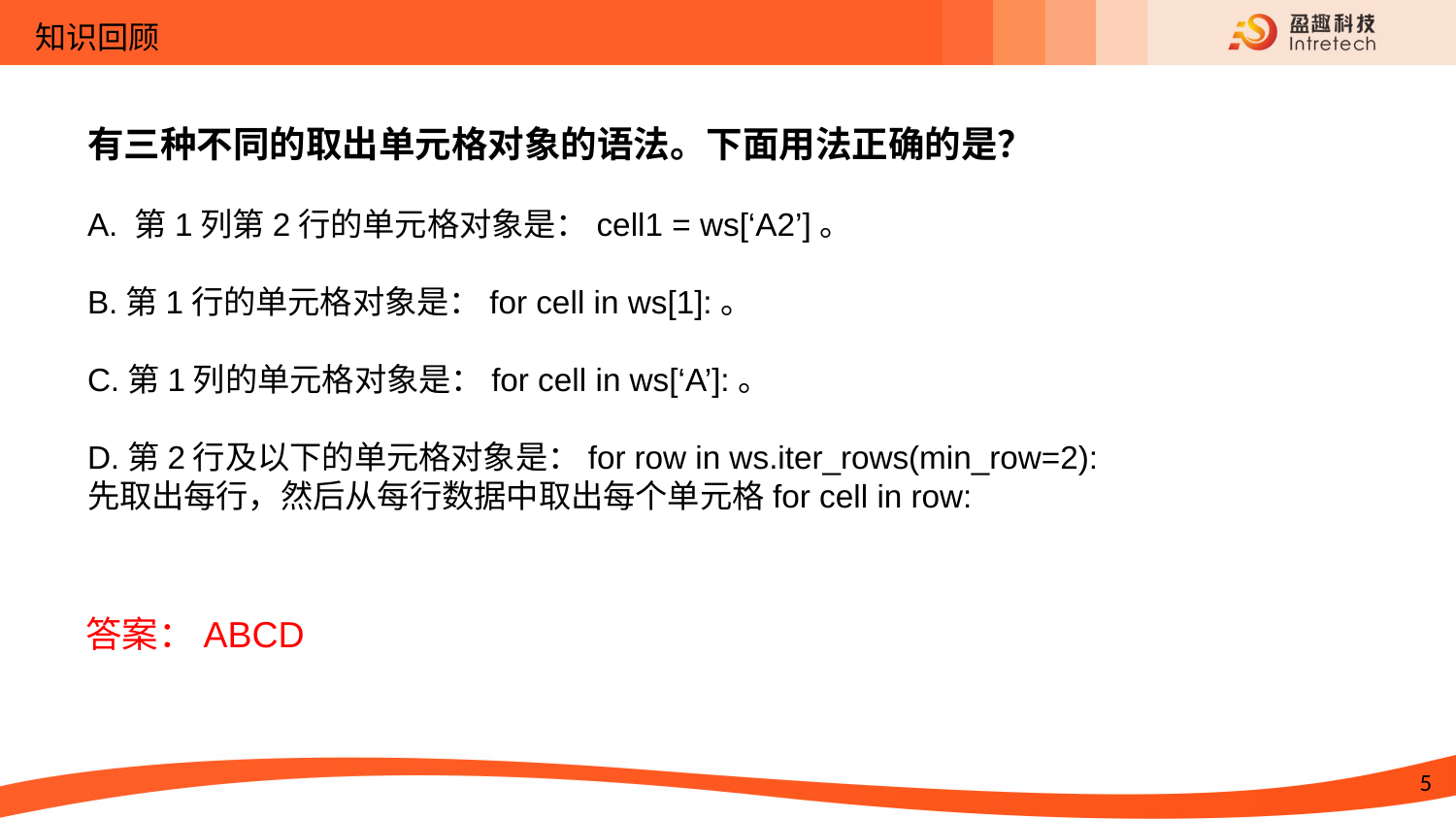

知识回顾
有三种不同的取出单元格对象的语法。下面用法正确的是？

A. 第1列第2行的单元格对象是：cell1 = ws[‘A2’]。

B.第1行的单元格对象是：for cell in ws[1]:。
C.第1列的单元格对象是：for cell in ws[‘A’]:。

D.第2行及以下的单元格对象是：for row in ws.iter_rows(min_row=2):
先取出每行，然后从每行数据中取出每个单元格for cell in row:

答案：ABCD